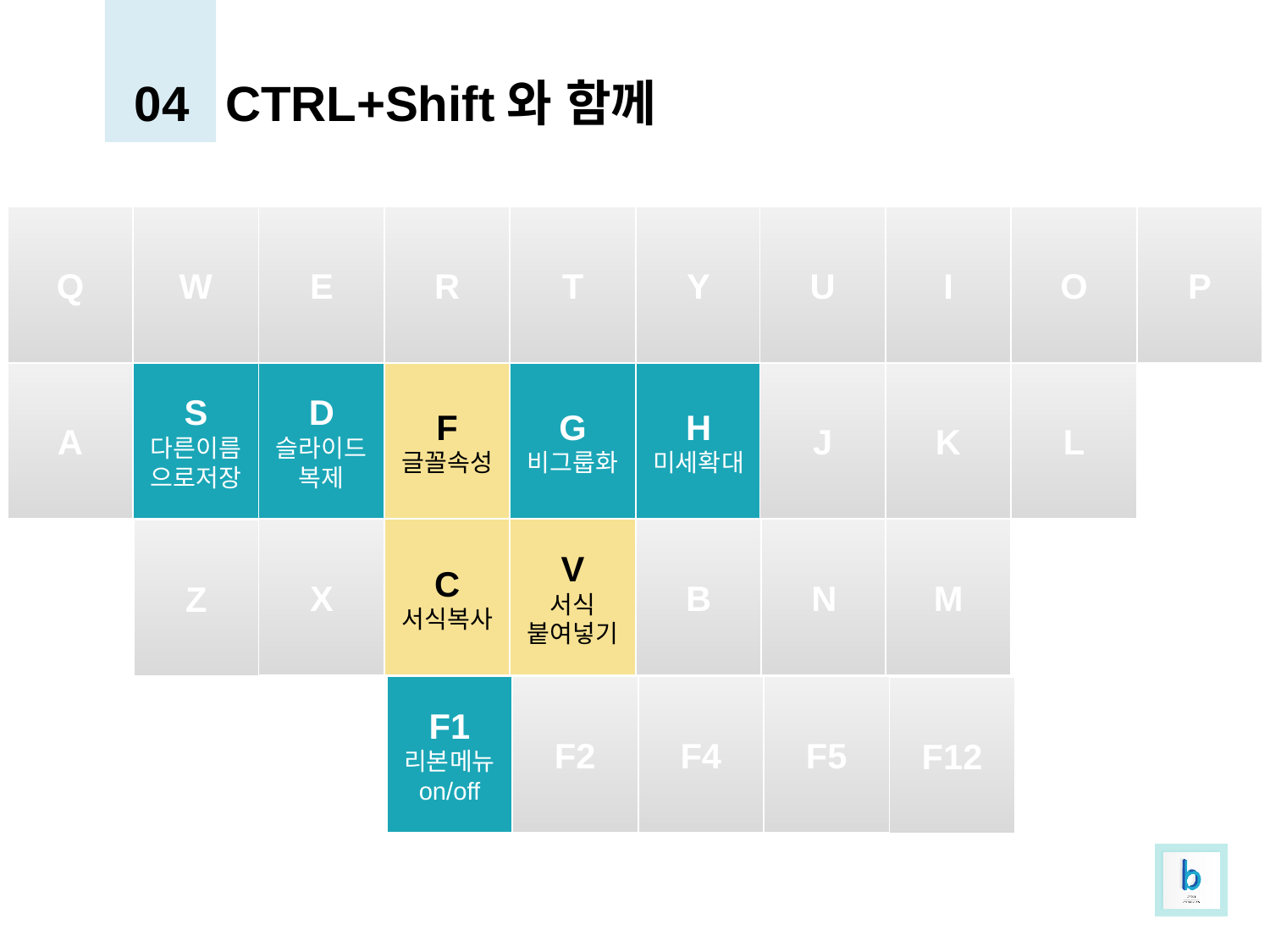

04
CTRL+Shift와 함께
Q
W
E
R
T
Y
U
I
O
P
A
S
다른이름으로저장
D
슬라이드
복제
F
글꼴속성
G
비그룹화
H
미세확대
J
K
L
N
X
C
서식복사
V
서식
붙여넣기
B
M
Z
F5
F1
리본메뉴
on/off
F2
F4
F12